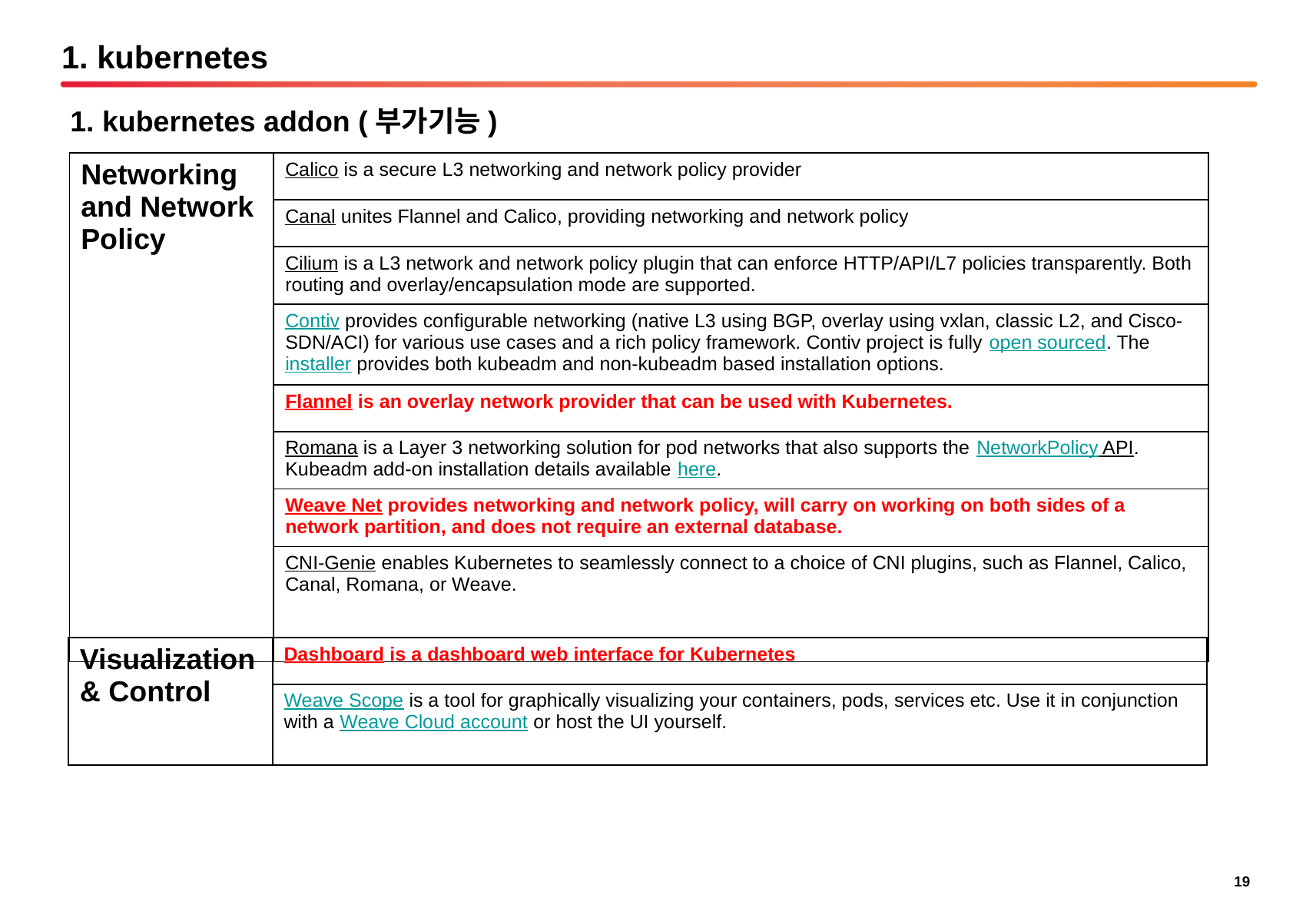

# 1. kubernetes
1. kubernetes addon (부가기능)

| Networking and Network Policy | Calico is a secure L3 networking and network policy provider |
| --- | --- |
|  | Canal unites Flannel and Calico, providing networking and network policy |
|  | Cilium is a L3 network and network policy plugin that can enforce HTTP/API/L7 policies transparently. Both routing and overlay/encapsulation mode are supported. |
|  | Contiv provides configurable networking (native L3 using BGP, overlay using vxlan, classic L2, and Cisco-SDN/ACI) for various use cases and a rich policy framework. Contiv project is fully open sourced. The installer provides both kubeadm and non-kubeadm based installation options. |
|  | Flannel is an overlay network provider that can be used with Kubernetes. |
|  | Romana is a Layer 3 networking solution for pod networks that also supports the NetworkPolicy API. Kubeadm add-on installation details available here. |
|  | Weave Net provides networking and network policy, will carry on working on both sides of a network partition, and does not require an external database. |
|  | CNI-Genie enables Kubernetes to seamlessly connect to a choice of CNI plugins, such as Flannel, Calico, Canal, Romana, or Weave. |
| Visualization & Control | Dashboard is a dashboard web interface for Kubernetes |
| --- | --- |
|  | Weave Scope is a tool for graphically visualizing your containers, pods, services etc. Use it in conjunction with a Weave Cloud account or host the UI yourself. |